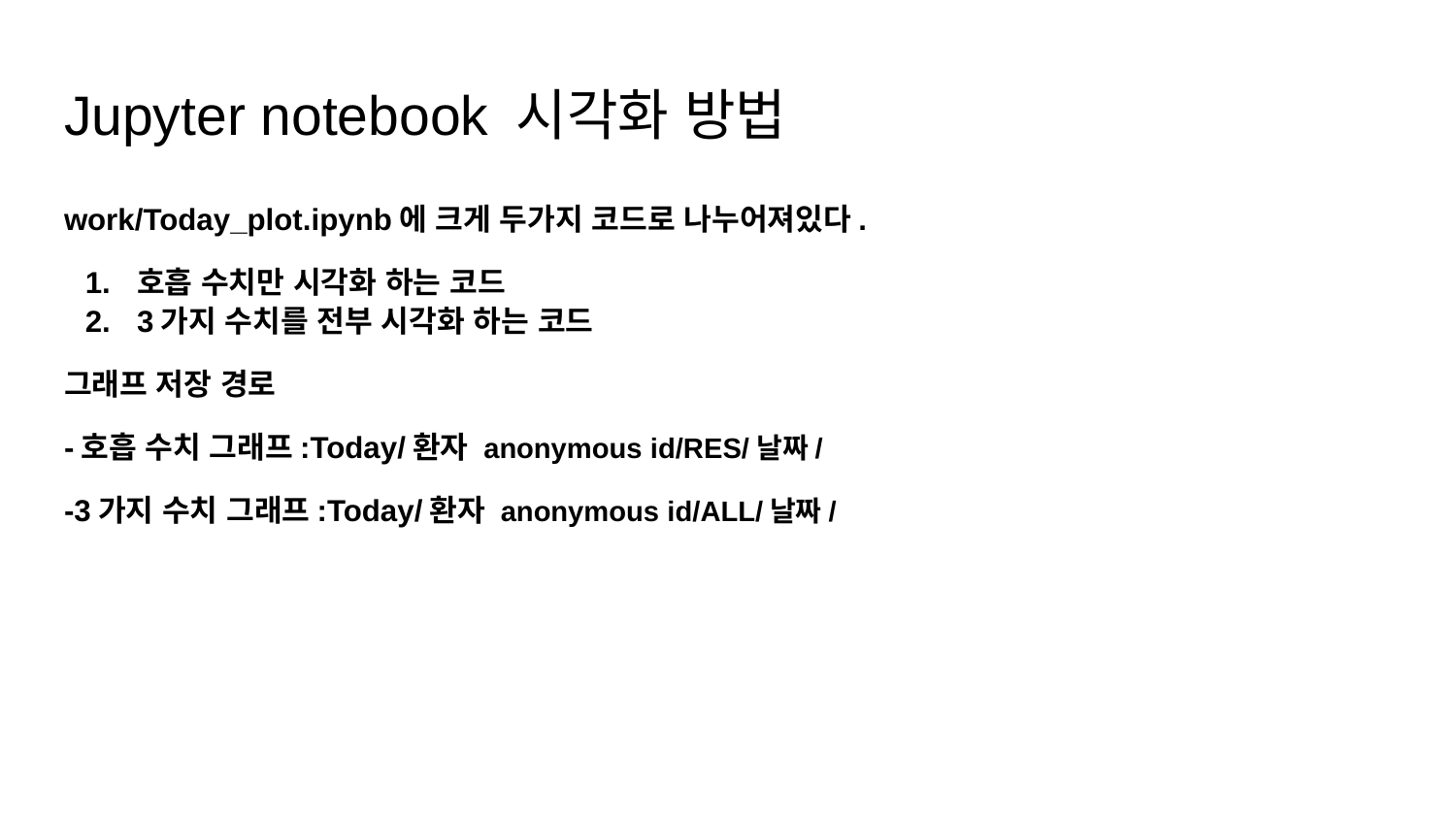

# Jupyter notebook 시각화 방법

work/Today_plot.ipynb에 크게 두가지 코드로 나누어져있다.
호흡 수치만 시각화 하는 코드
3가지 수치를 전부 시각화 하는 코드
그래프 저장 경로
-호흡 수치 그래프:Today/환자 anonymous id/RES/날짜/
-3가지 수치 그래프:Today/환자 anonymous id/ALL/날짜/